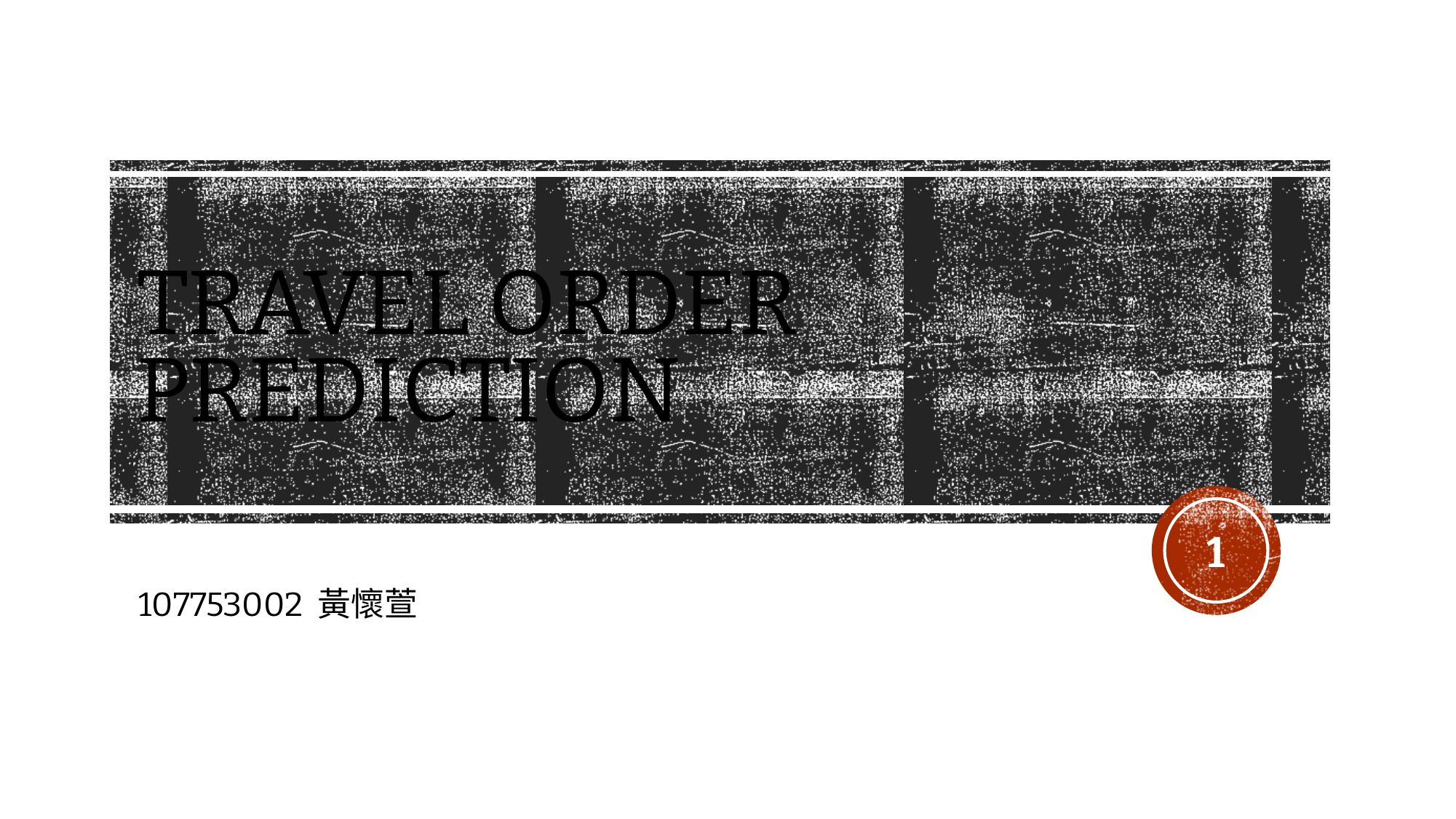

# Travel ordeR PREDICTION
1

107753002 黃懷萱